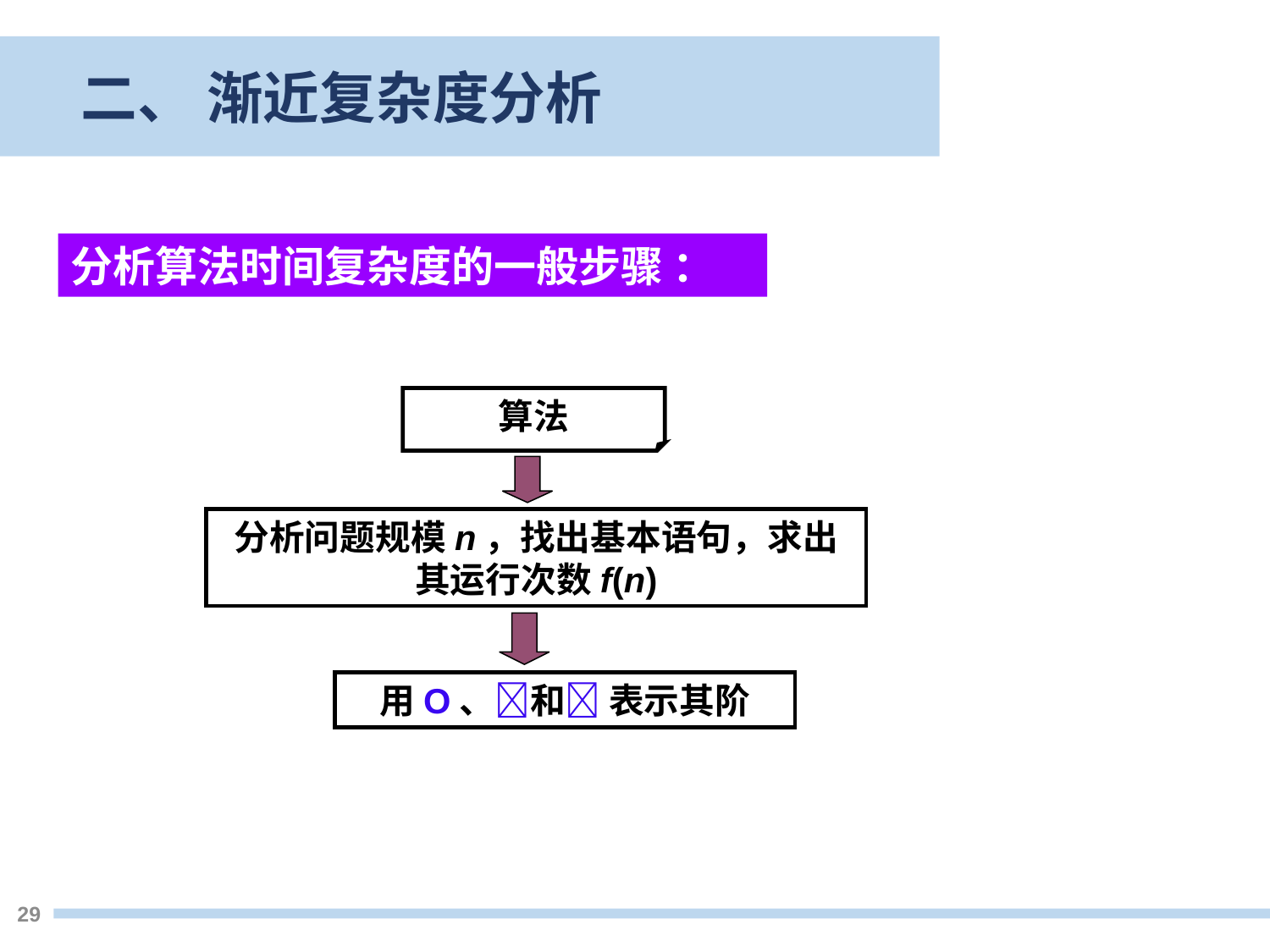

二、 渐近复杂度分析
分析算法时间复杂度的一般步骤 ：
算法

分析问题规模n，找出基本语句，求出其运行次数f(n)

用O、Ω和θ 表示其阶
29